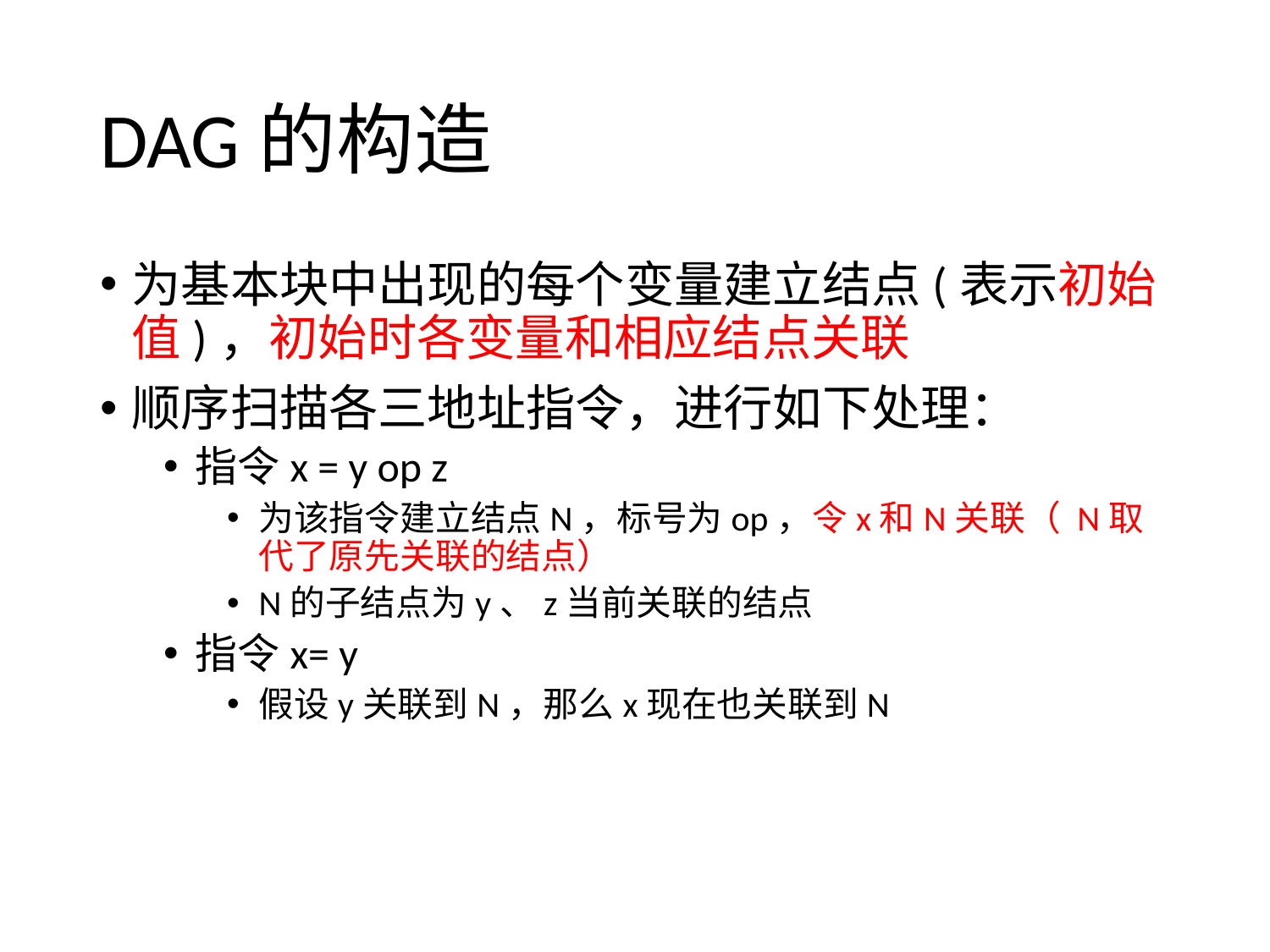

# DAG的构造
为基本块中出现的每个变量建立结点(表示初始值)，初始时各变量和相应结点关联
顺序扫描各三地址指令，进行如下处理：
指令x = y op z
为该指令建立结点N，标号为op，令x和N关联（ N取代了原先关联的结点）
N的子结点为y、z当前关联的结点
指令x= y
假设y关联到N，那么x现在也关联到N